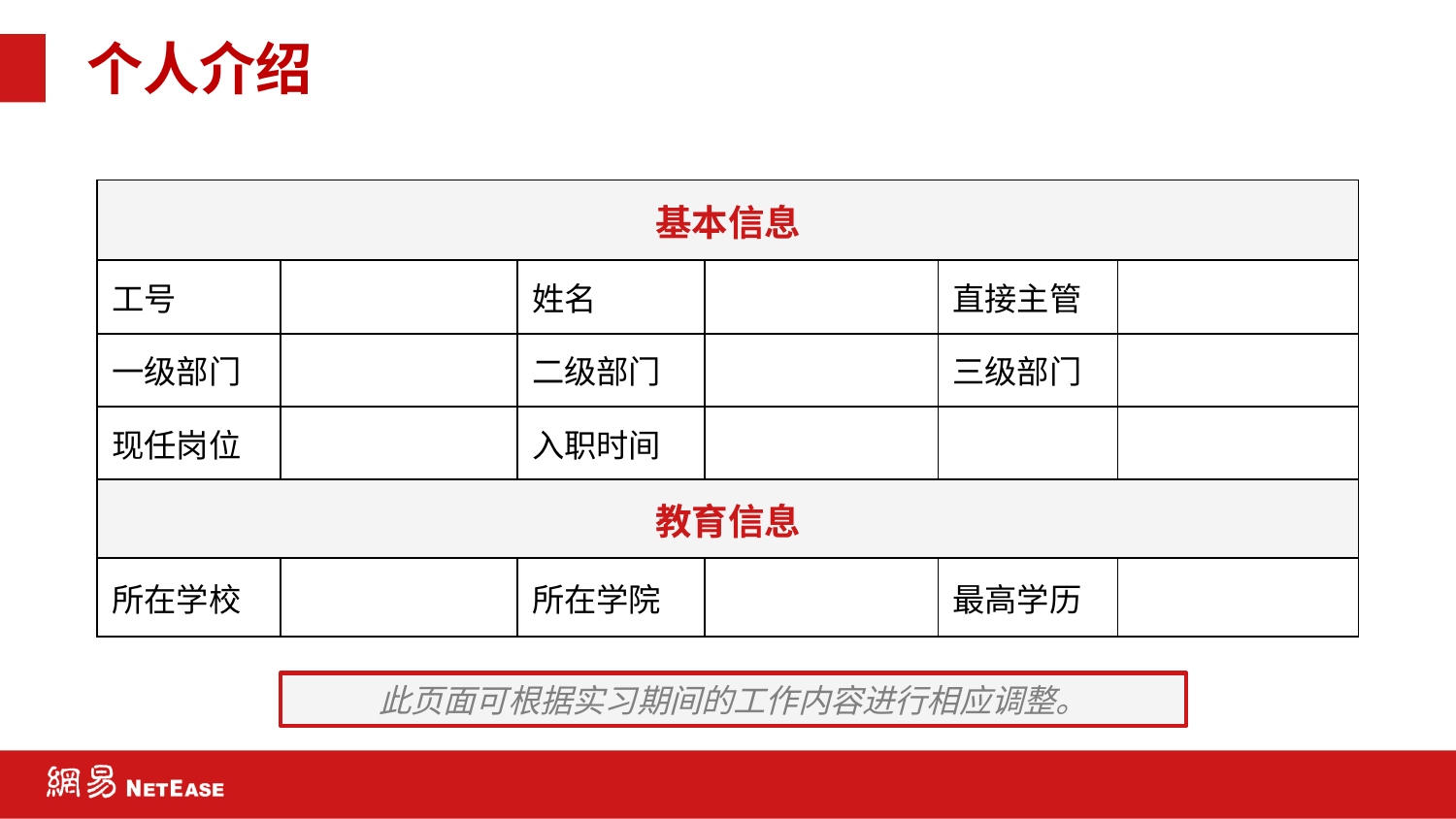

# 个人介绍
| 基本信息 |  |  |  |  |  |
| --- | --- | --- | --- | --- | --- |
| 工号 |  | 姓名 |  | 直接主管 |  |
| 一级部门 |  | 二级部门 |  | 三级部门 |  |
| 现任岗位 |  | 入职时间 |  |  |  |
| 教育信息 |  |  |  |  |  |
| 所在学校 |  | 所在学院 |  | 最高学历 |  |
此页面可根据实习期间的工作内容进行相应调整。